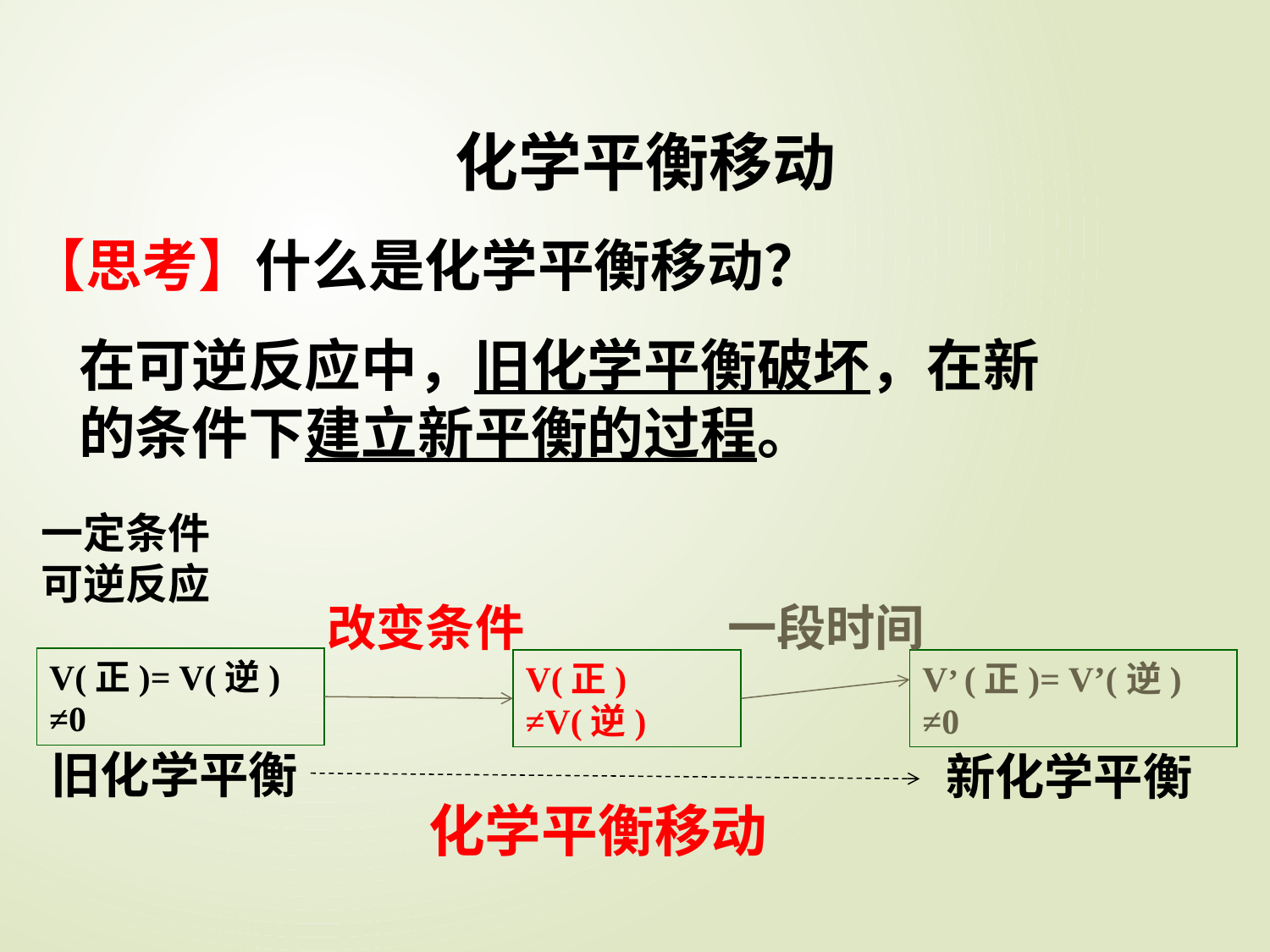

化学平衡移动
【思考】什么是化学平衡移动？
在可逆反应中，旧化学平衡破坏，在新的条件下建立新平衡的过程。
一定条件
可逆反应
改变条件
一段时间
V(正)= V(逆) ≠0
V(正) ≠V(逆)
V’ (正)= V’(逆) ≠0
旧化学平衡
新化学平衡
化学平衡移动